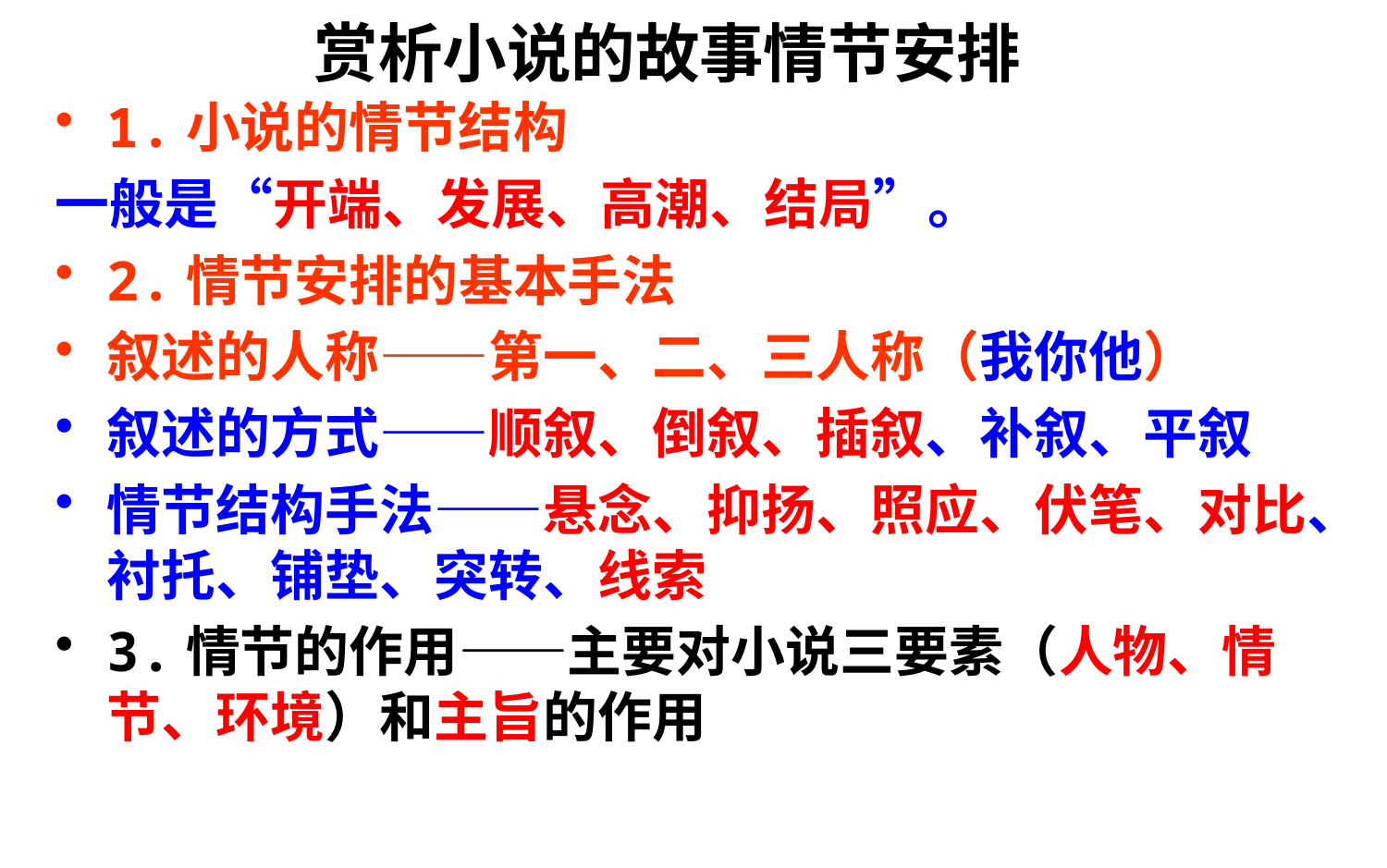

# 赏析小说的故事情节安排
1.小说的情节结构
一般是“开端、发展、高潮、结局”。
2.情节安排的基本手法
叙述的人称——第一、二、三人称（我你他）
叙述的方式——顺叙、倒叙、插叙、补叙、平叙
情节结构手法——悬念、抑扬、照应、伏笔、对比、衬托、铺垫、突转、线索
3.情节的作用——主要对小说三要素（人物、情节、环境）和主旨的作用